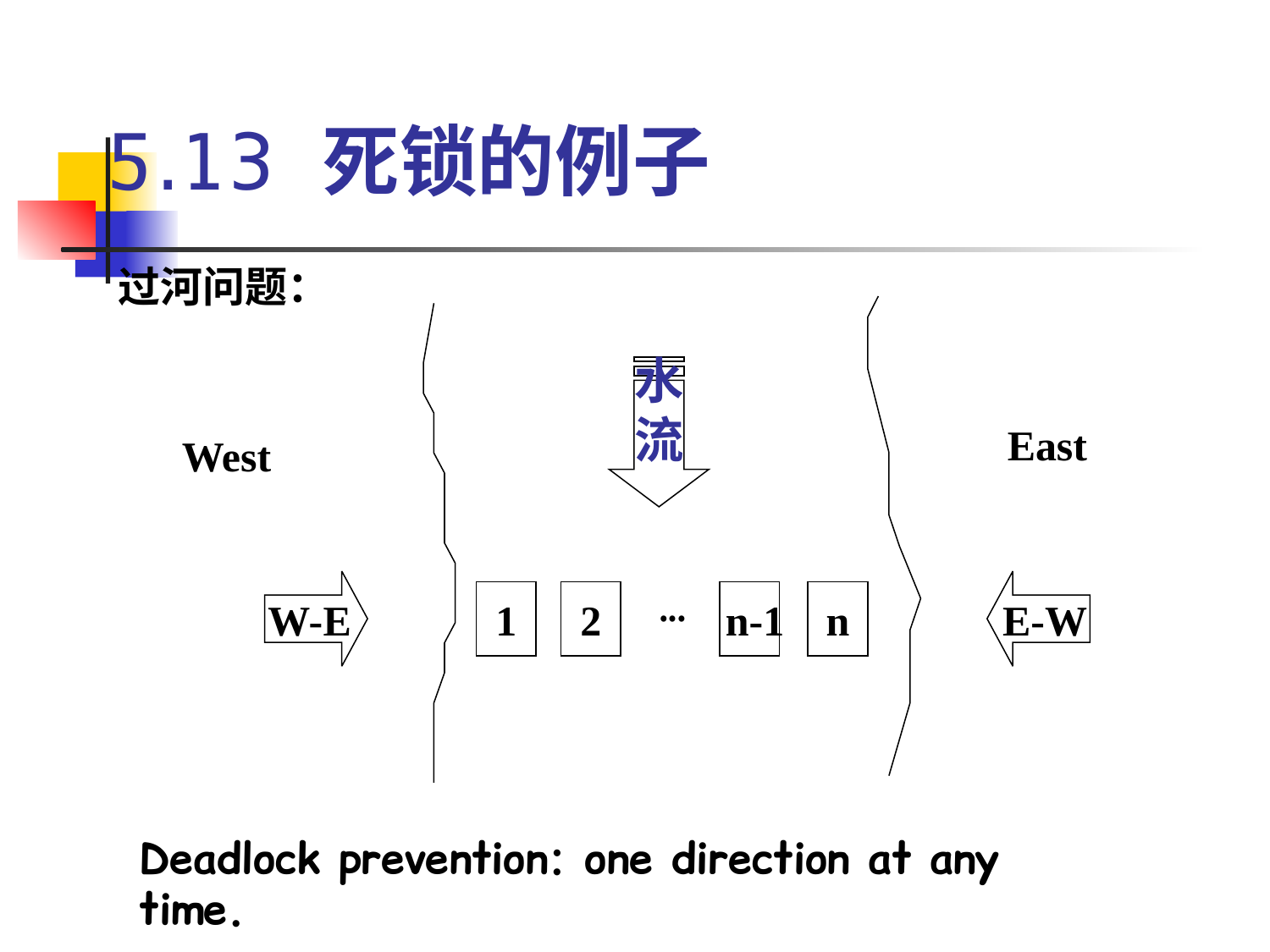

# 5.13 死锁的例子
过河问题：

水
流

East
West
W-E
…
E-W
1
2
 n-1
n
Deadlock prevention: one direction at any time.